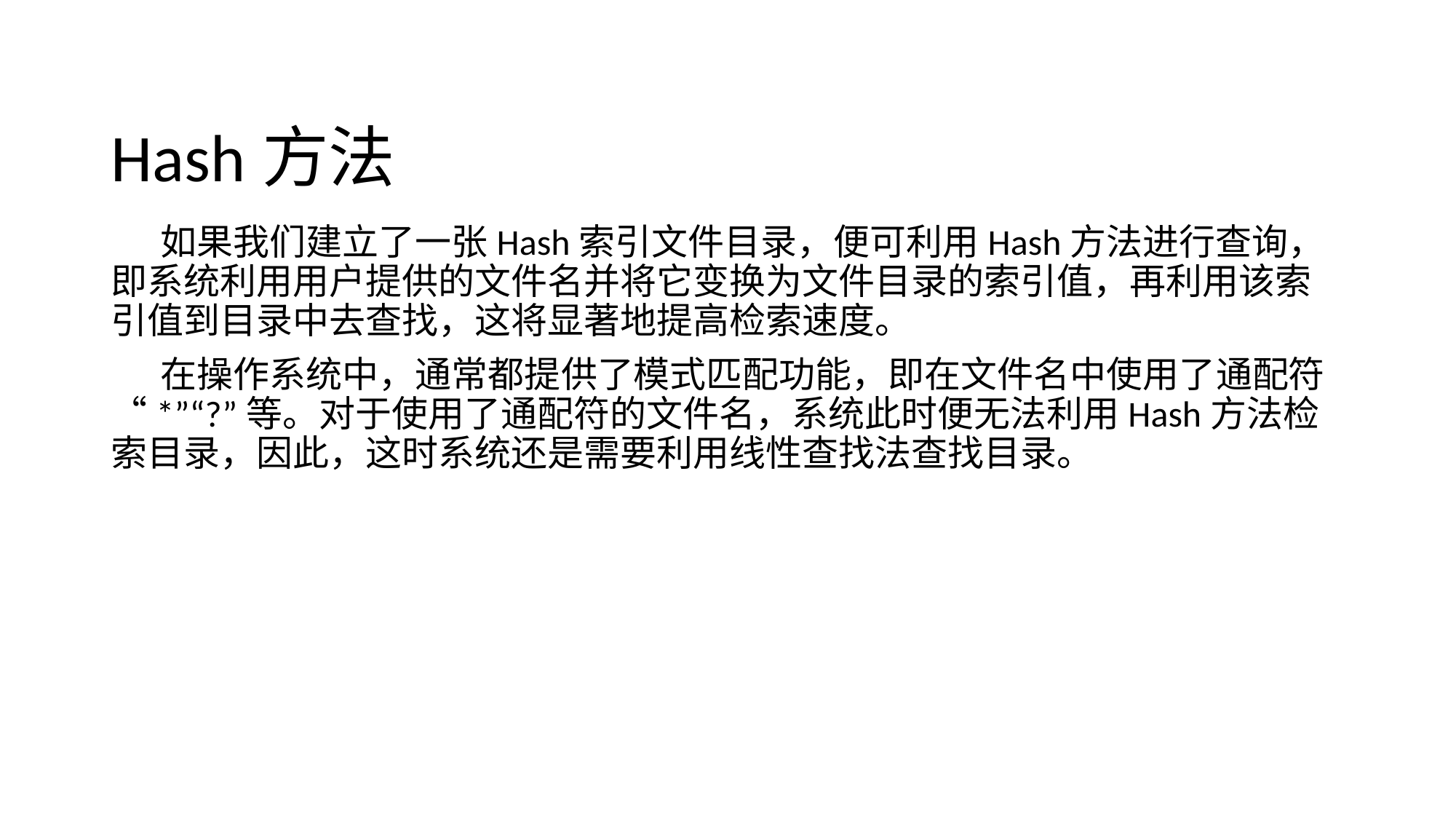

Hash方法
     如果我们建立了一张Hash索引文件目录，便可利用Hash方法进行查询，即系统利用用户提供的文件名并将它变换为文件目录的索引值，再利用该索引值到目录中去查找，这将显著地提高检索速度。
     在操作系统中，通常都提供了模式匹配功能，即在文件名中使用了通配符“*”“?”等。对于使用了通配符的文件名，系统此时便无法利用Hash方法检索目录，因此，这时系统还是需要利用线性查找法查找目录。

12